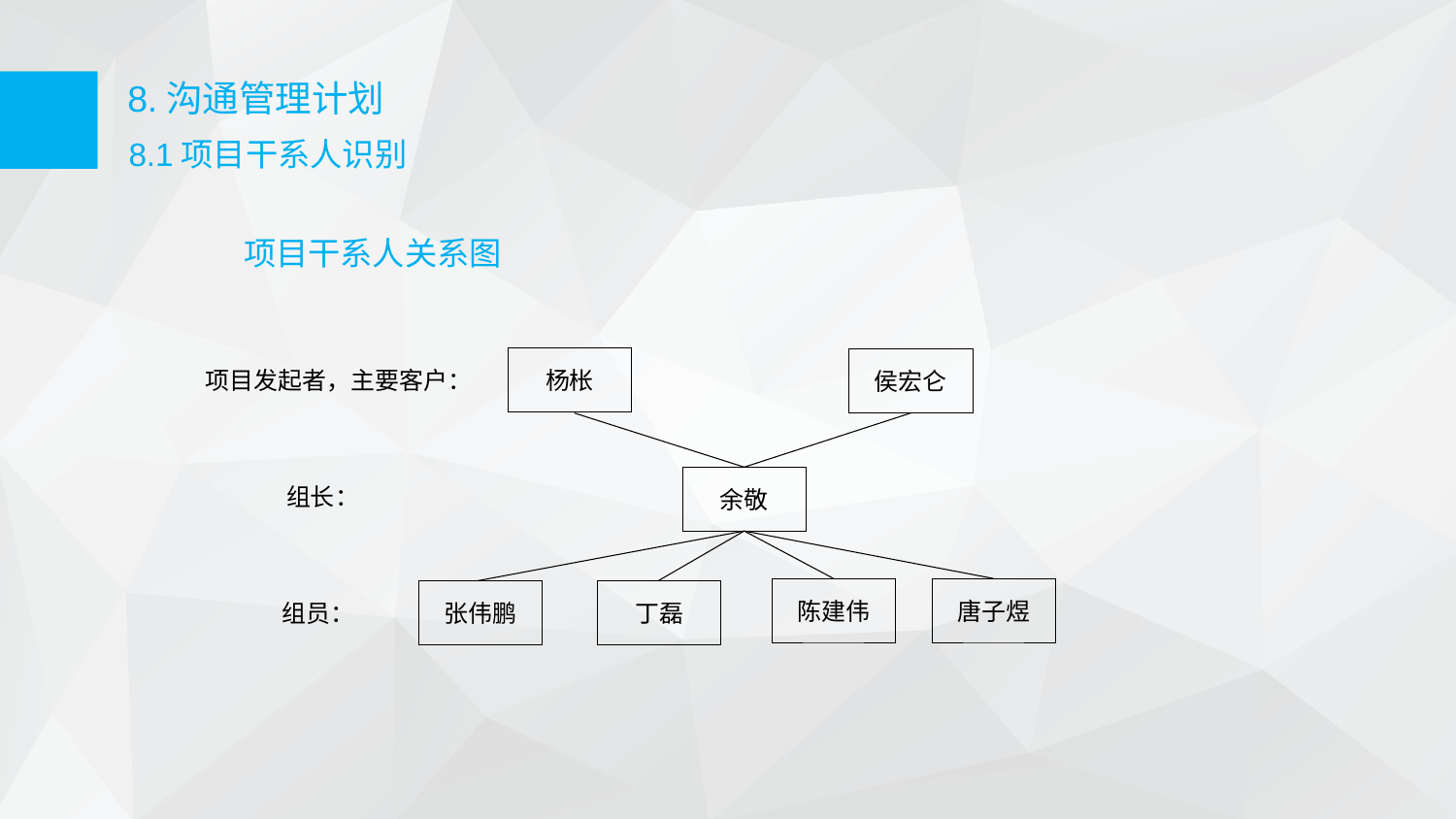

8.沟通管理计划

8.1项目干系人识别
项目干系人关系图

项目发起者，主要客户：
杨枨
侯宏仑

组长：
余敬

陈建伟
唐子煜
组员：
丁磊
张伟鹏